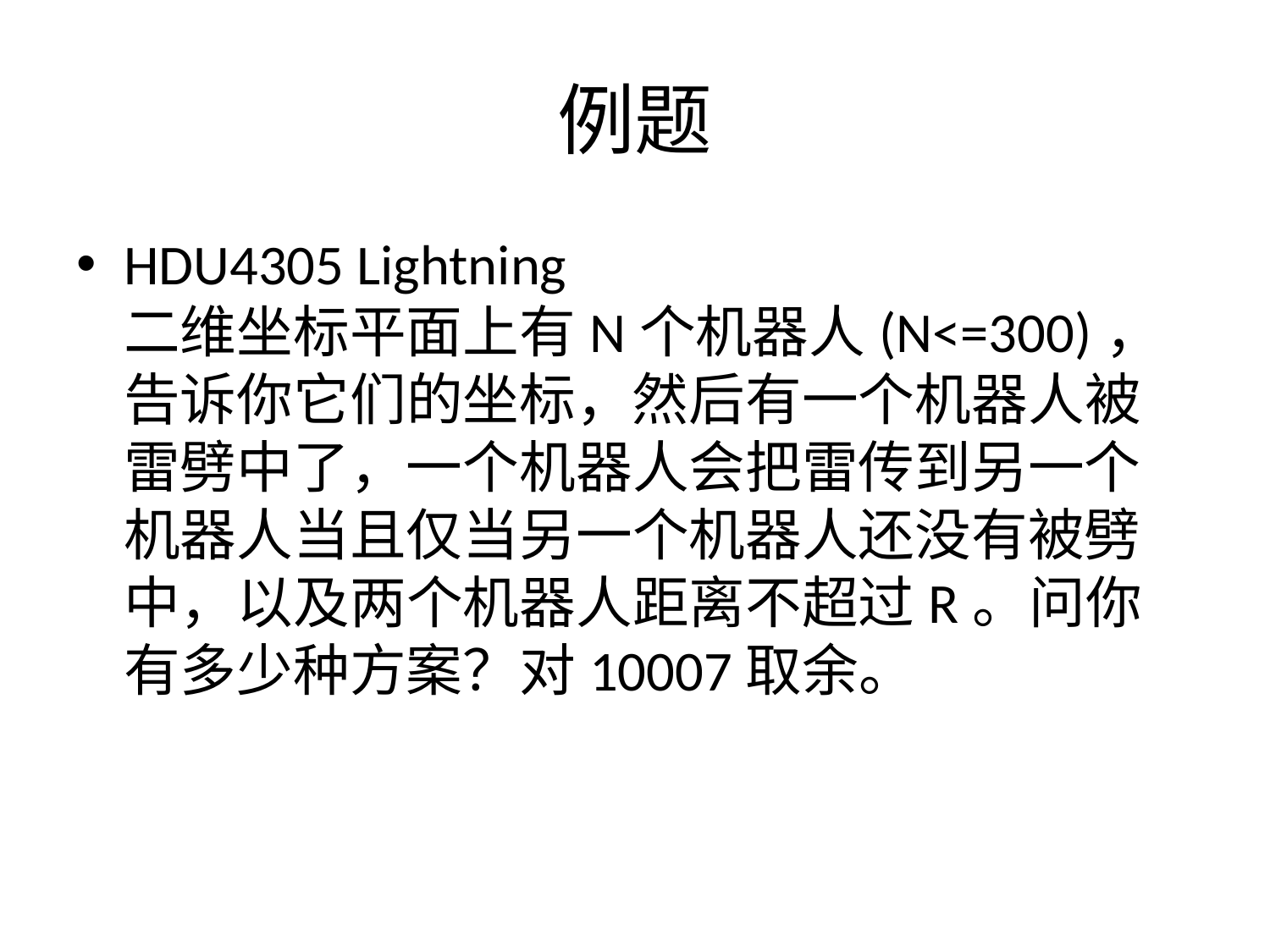

# 例题
HDU4305 Lightning
二维坐标平面上有N个机器人(N<=300)，告诉你它们的坐标，然后有一个机器人被雷劈中了，一个机器人会把雷传到另一个机器人当且仅当另一个机器人还没有被劈中，以及两个机器人距离不超过R。问你有多少种方案？对10007取余。